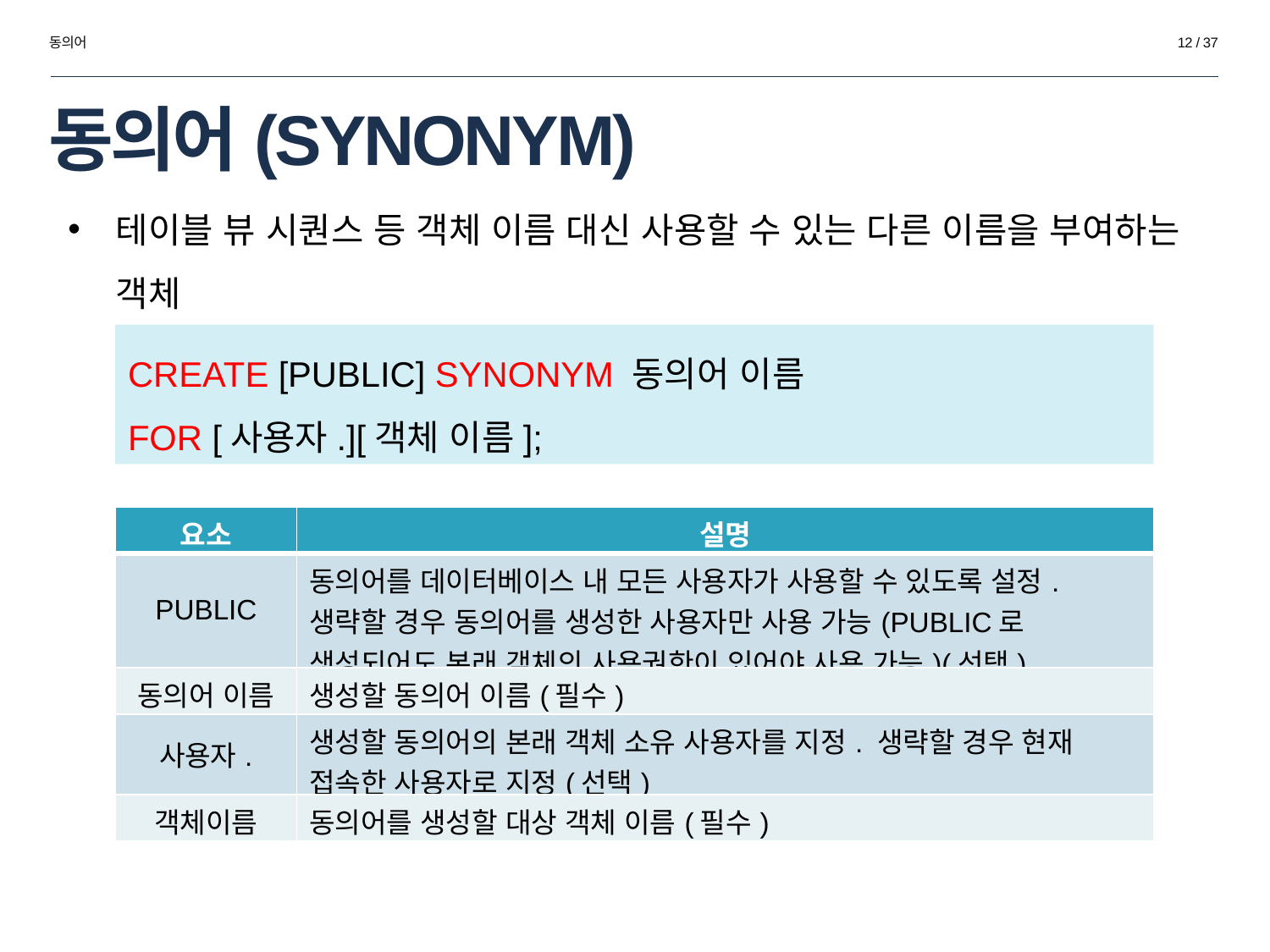

동의어
12 / 37
# 동의어(SYNONYM)
테이블 뷰 시퀀스 등 객체 이름 대신 사용할 수 있는 다른 이름을 부여하는 객체
CREATE [PUBLIC] SYNONYM 동의어 이름
FOR [사용자.][객체 이름];
| 요소 | 설명 |
| --- | --- |
| PUBLIC | 동의어를 데이터베이스 내 모든 사용자가 사용할 수 있도록 설정. 생략할 경우 동의어를 생성한 사용자만 사용 가능(PUBLIC로 생성되어도 본래 객체의 사용권한이 있어야 사용 가능)(선택) |
| 동의어 이름 | 생성할 동의어 이름(필수) |
| 사용자. | 생성할 동의어의 본래 객체 소유 사용자를 지정. 생략할 경우 현재 접속한 사용자로 지정(선택) |
| 객체이름 | 동의어를 생성할 대상 객체 이름(필수) |